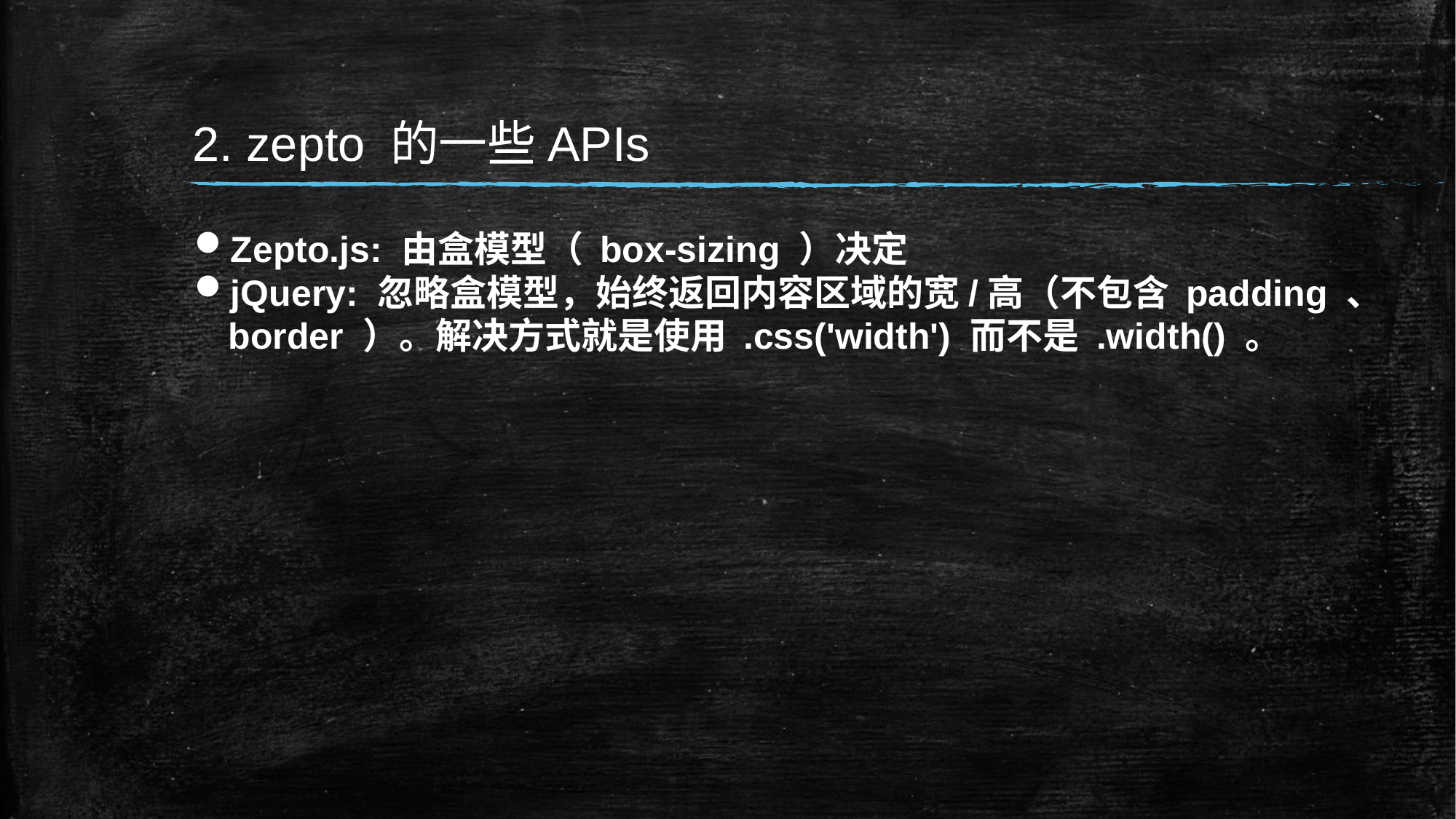

# 2. zepto 的一些APIs
Zepto.js: 由盒模型（ box-sizing ）决定
jQuery: 忽略盒模型，始终返回内容区域的宽/高（不包含 padding 、 border ）。解决方式就是使用 .css('width') 而不是 .width() 。